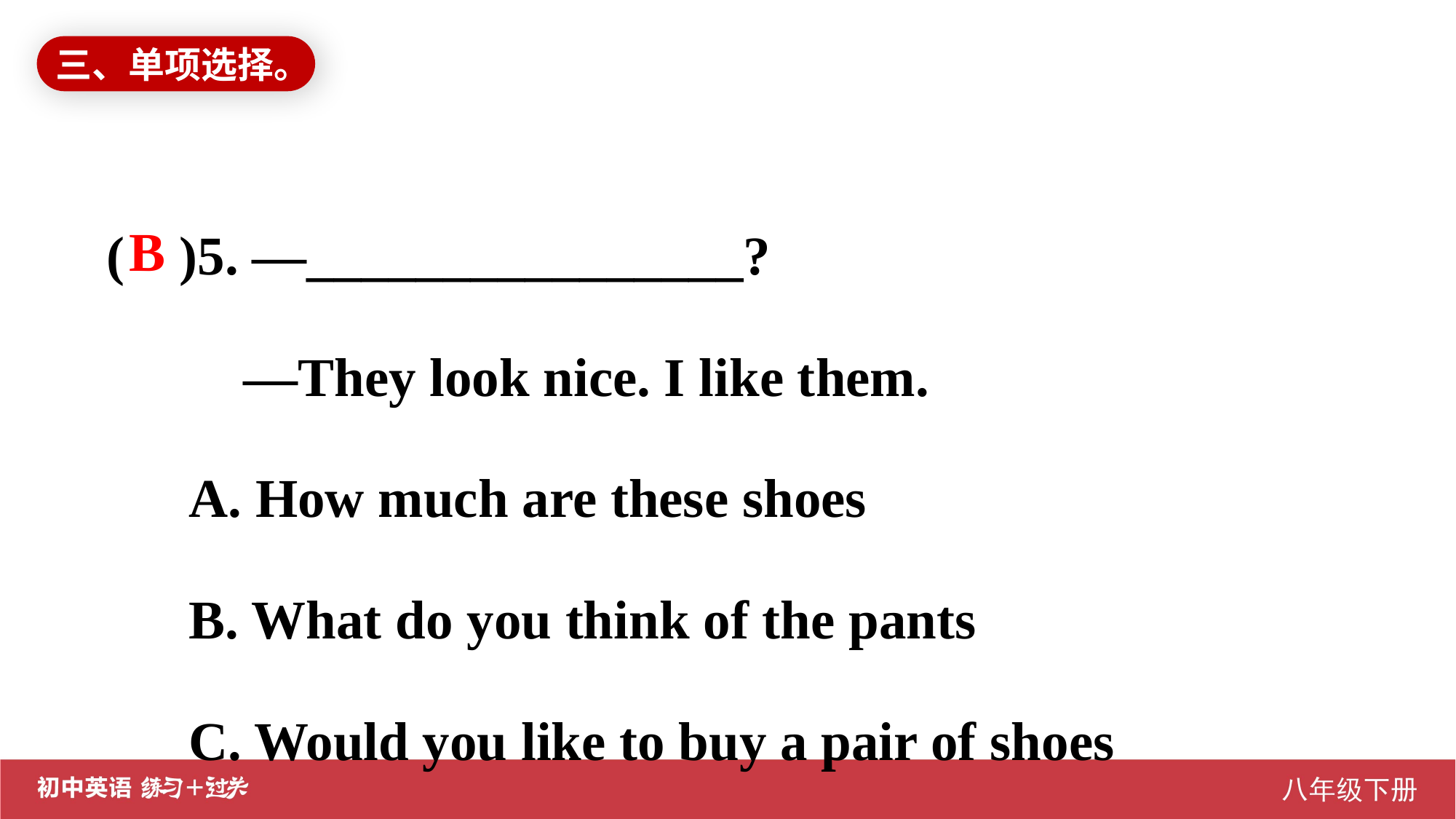

三、单项选择。
(    )5. —________________?
          —They look nice. I like them.
      A. How much are these shoes
      B. What do you think of the pants
      C. Would you like to buy a pair of shoes
B